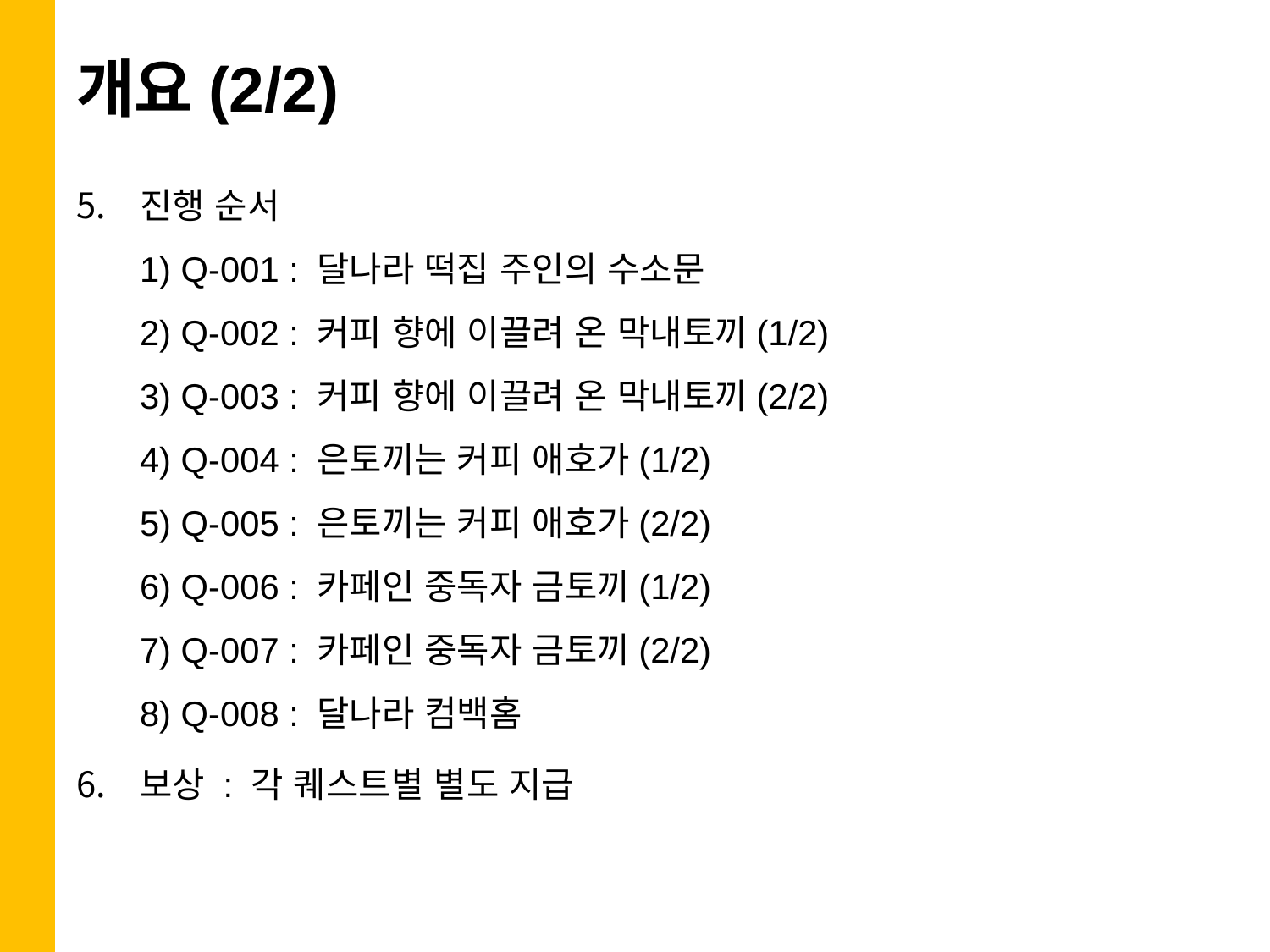

# 개요(2/2)
진행 순서
1) Q-001 : 달나라 떡집 주인의 수소문
2) Q-002 : 커피 향에 이끌려 온 막내토끼(1/2)
3) Q-003 : 커피 향에 이끌려 온 막내토끼(2/2)
4) Q-004 : 은토끼는 커피 애호가(1/2)
5) Q-005 : 은토끼는 커피 애호가(2/2)
6) Q-006 : 카페인 중독자 금토끼(1/2)
7) Q-007 : 카페인 중독자 금토끼(2/2)
8) Q-008 : 달나라 컴백홈
보상 : 각 퀘스트별 별도 지급